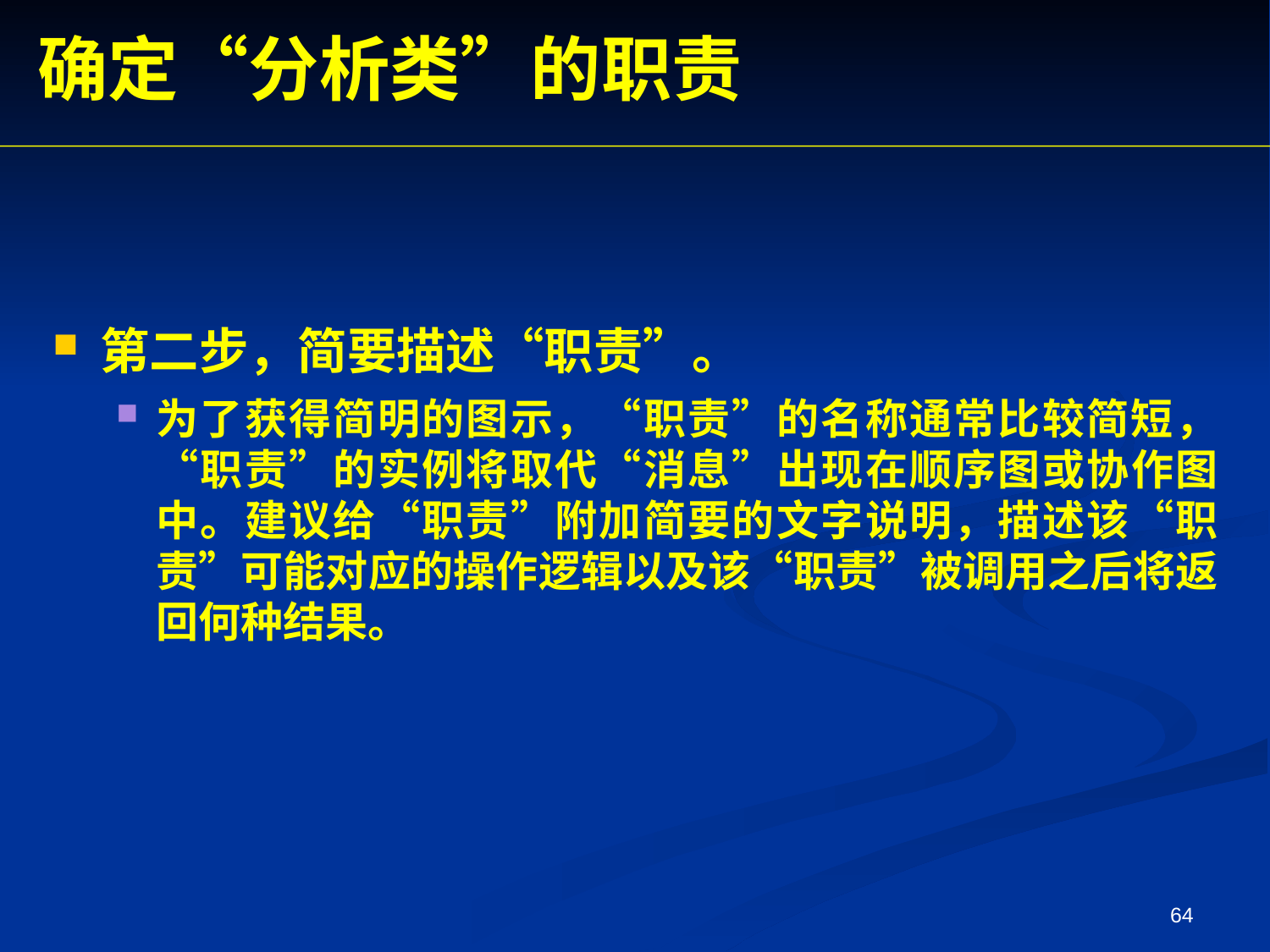

确定“分析类”的职责

第二步，简要描述“职责”。
为了获得简明的图示，“职责”的名称通常比较简短，“职责”的实例将取代“消息”出现在顺序图或协作图中。建议给“职责”附加简要的文字说明，描述该“职责”可能对应的操作逻辑以及该“职责”被调用之后将返回何种结果。
64